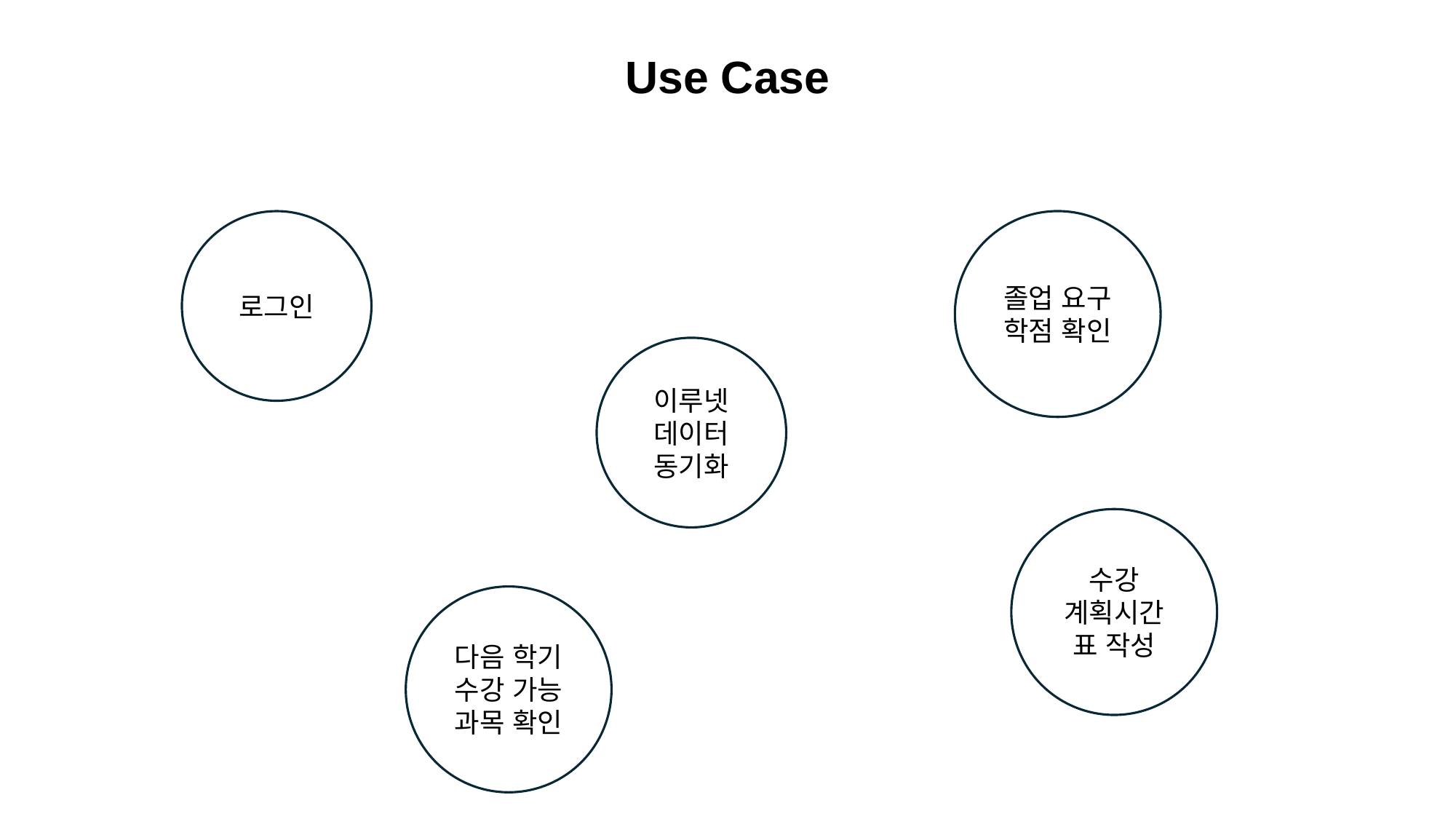

# Use Case
로그인
졸업 요구 학점 확인
이루넷 데이터 동기화
수강 계획시간표 작성
다음 학기 수강 가능 과목 확인